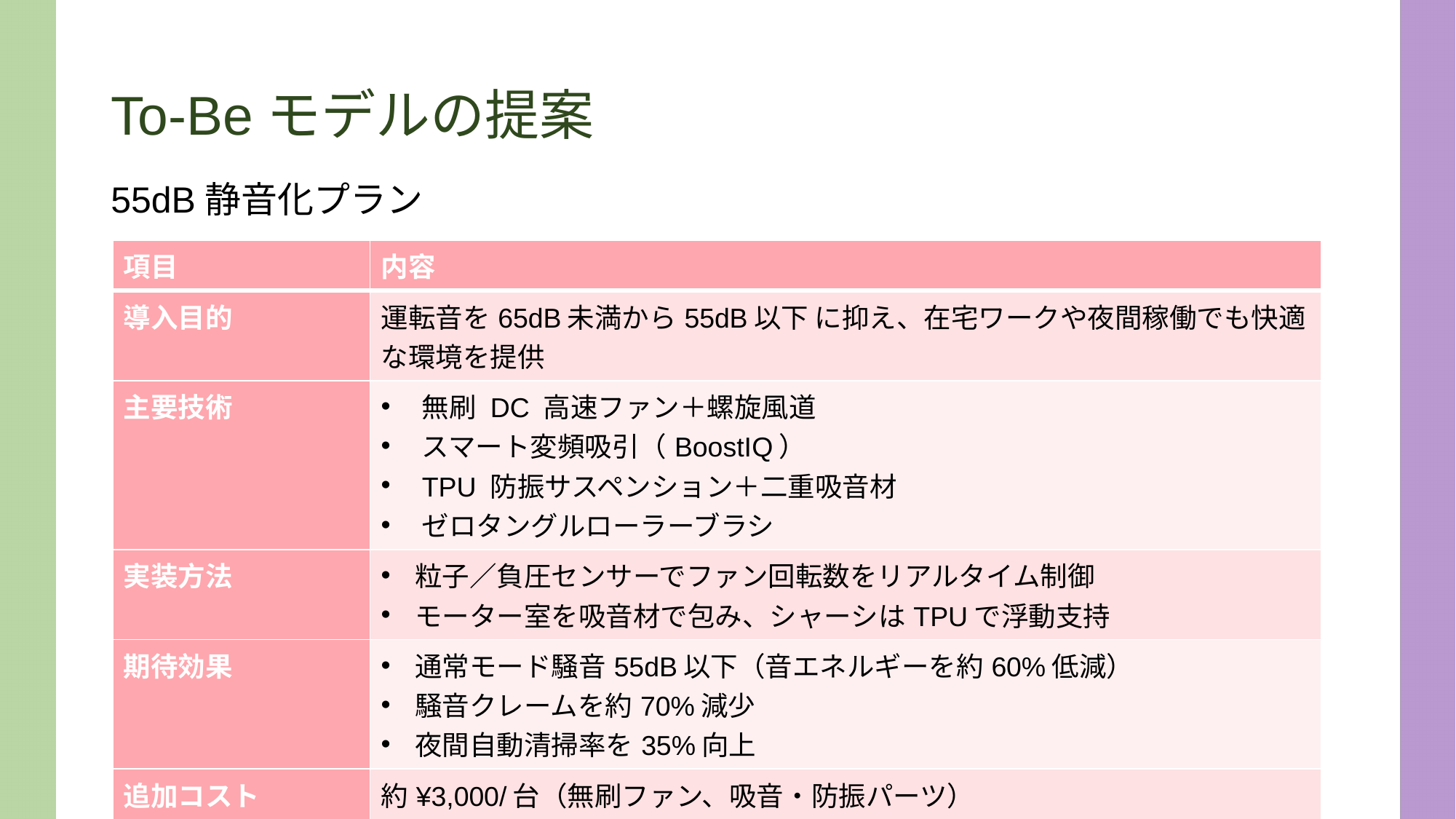

# To-Beモデルの提案
55dB静音化プラン
| 項目 | 内容 |
| --- | --- |
| 導入目的 | 運転音を65dB未満から55dB以下 に抑え、在宅ワークや夜間稼働でも快適な環境を提供 |
| 主要技術 | 無刷 DC 高速ファン＋螺旋風道 スマート変頻吸引（BoostIQ） TPU 防振サスペンション＋二重吸音材 ゼロタングルローラーブラシ |
| 実装方法 | 粒子／負圧センサーでファン回転数をリアルタイム制御 モーター室を吸音材で包み、シャーシはTPUで浮動支持 |
| 期待効果 | 通常モード騒音55dB以下（音エネルギーを約60%低減） 騒音クレームを約70%減少 夜間自動清掃率を35%向上 |
| 追加コスト | 約¥3,000/台（無刷ファン、吸音・防振パーツ） |